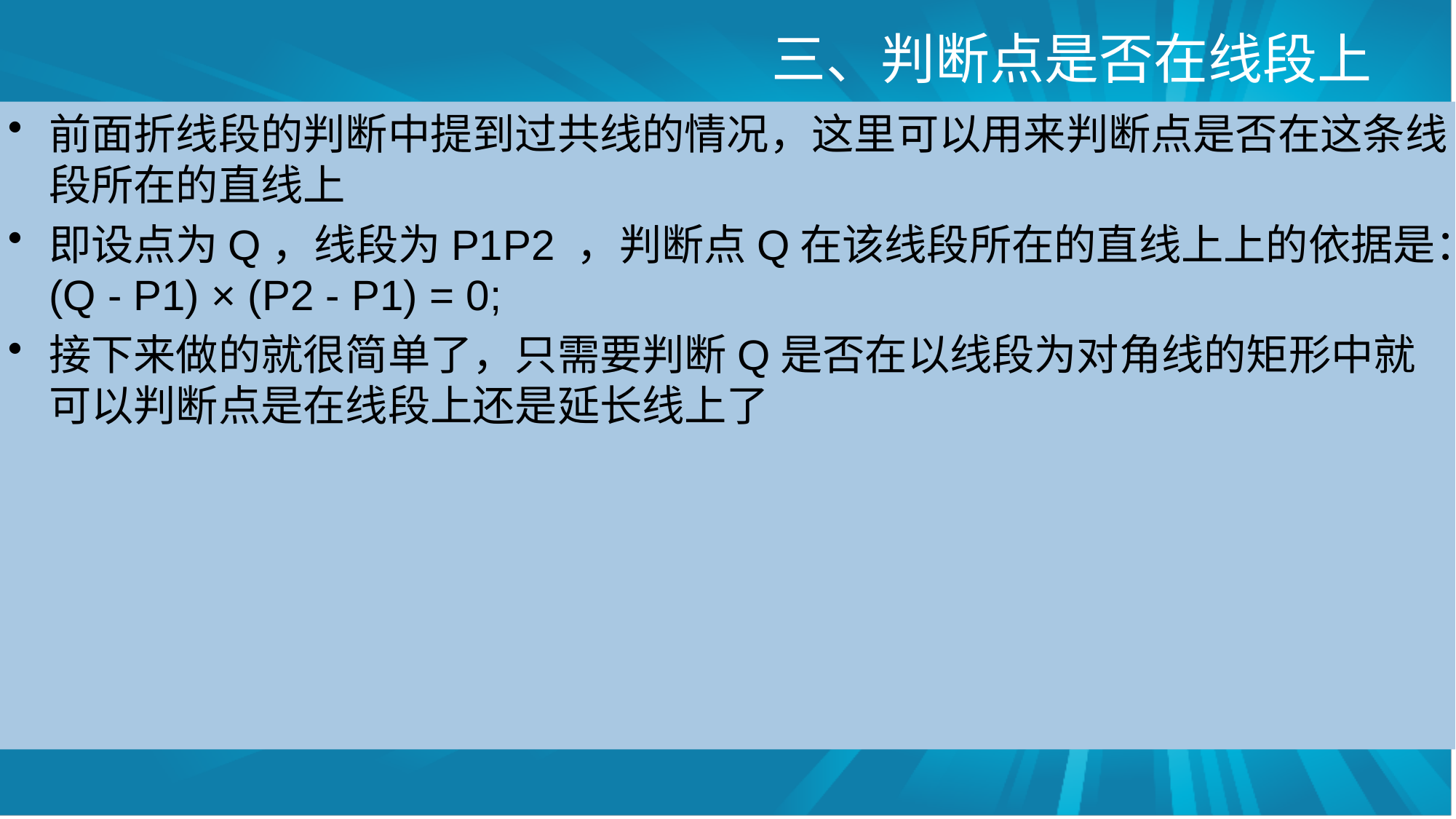

# 三、判断点是否在线段上
前面折线段的判断中提到过共线的情况，这里可以用来判断点是否在这条线段所在的直线上
即设点为Q，线段为P1P2 ，判断点Q在该线段所在的直线上上的依据是：(Q - P1) × (P2 - P1) = 0;
接下来做的就很简单了，只需要判断Q是否在以线段为对角线的矩形中就可以判断点是在线段上还是延长线上了